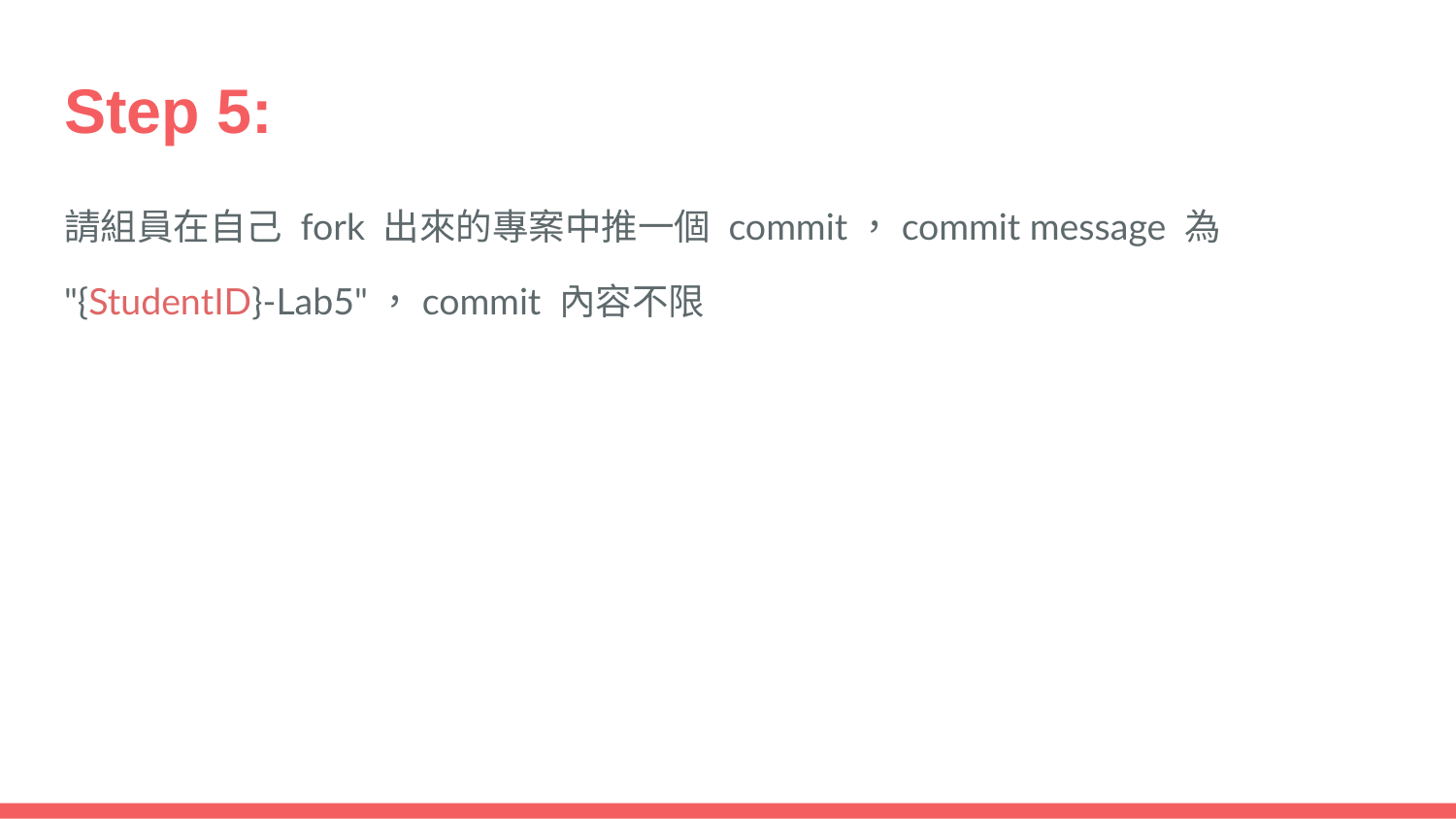

# Step 5:
請組員在自己 fork 出來的專案中推一個 commit，commit message 為
"{StudentID}-Lab5"，commit 內容不限